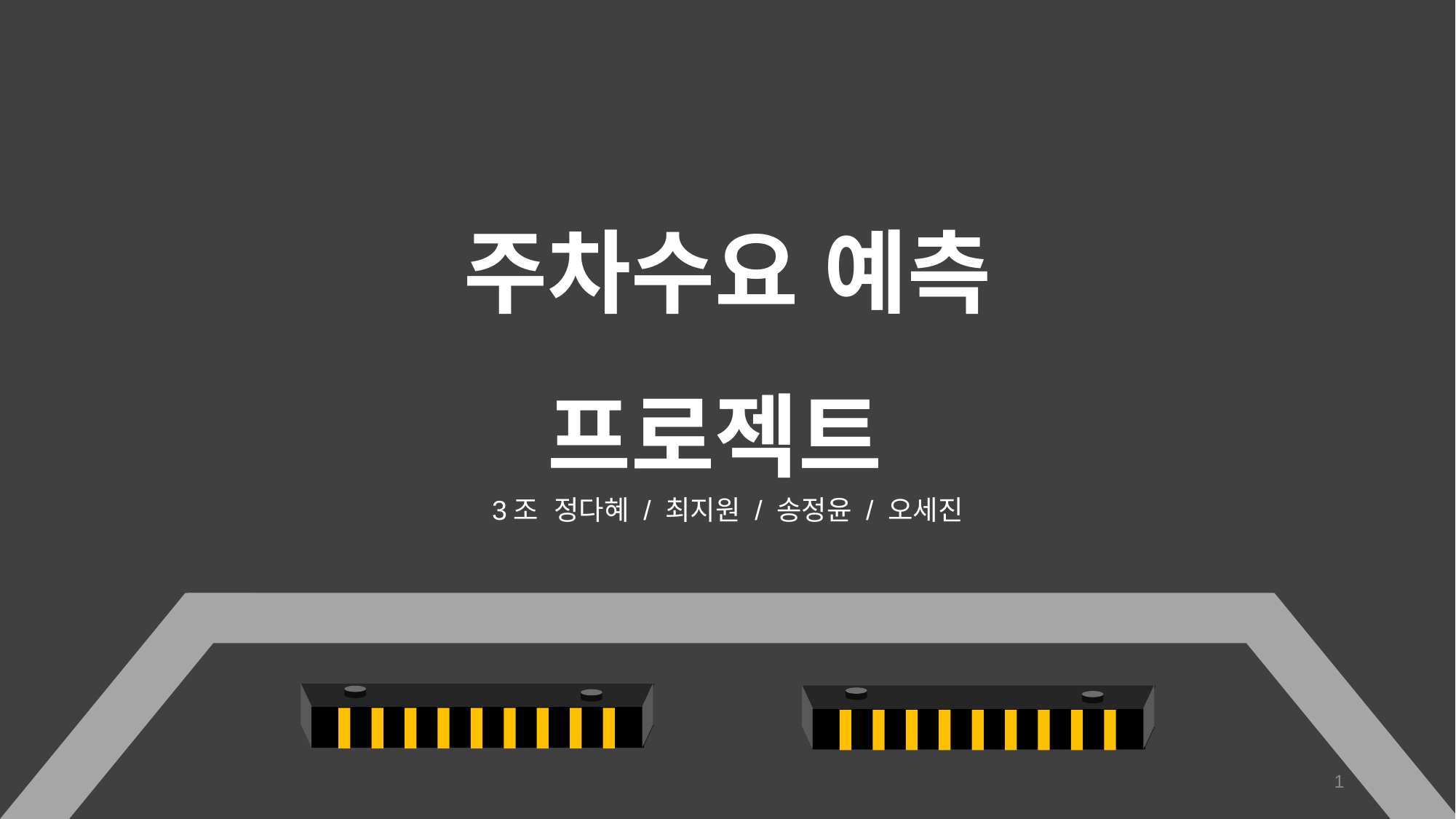

주차수요 예측
프로젝트
3조  정다혜 / 최지원 / 송정윤 / 오세진

1